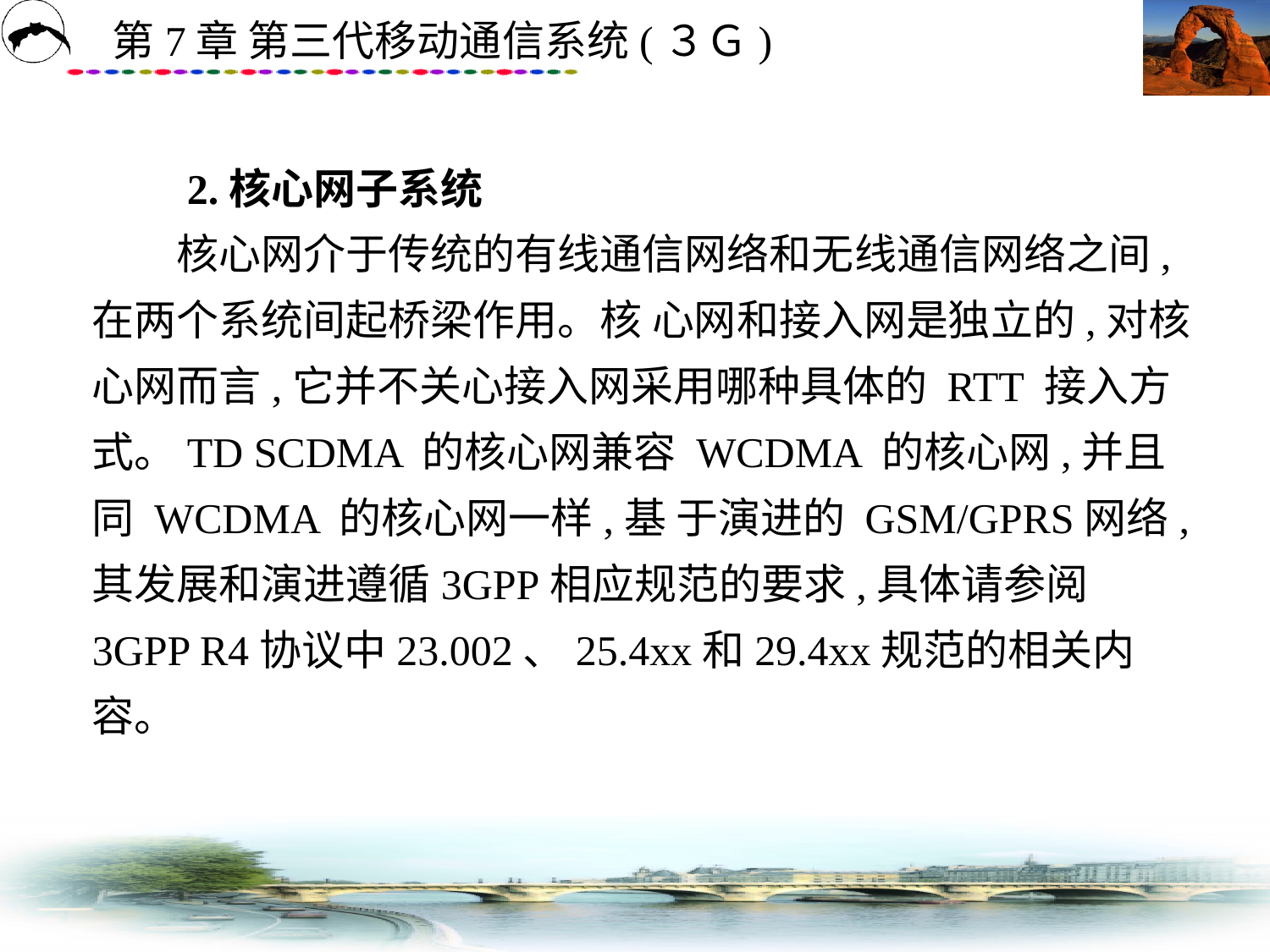

# 2.核心网子系统 　　核心网介于传统的有线通信网络和无线通信网络之间,在两个系统间起桥梁作用。核 心网和接入网是独立的,对核心网而言,它并不关心接入网采用哪种具体的 RTT 接入方 式。TD SCDMA 的核心网兼容 WCDMA 的核心网,并且同 WCDMA 的核心网一样,基 于演进的 GSM/GPRS网络,其发展和演进遵循3GPP相应规范的要求,具体请参阅3GPP R4协议中23.002、25.4xx和29.4xx规范的相关内容。